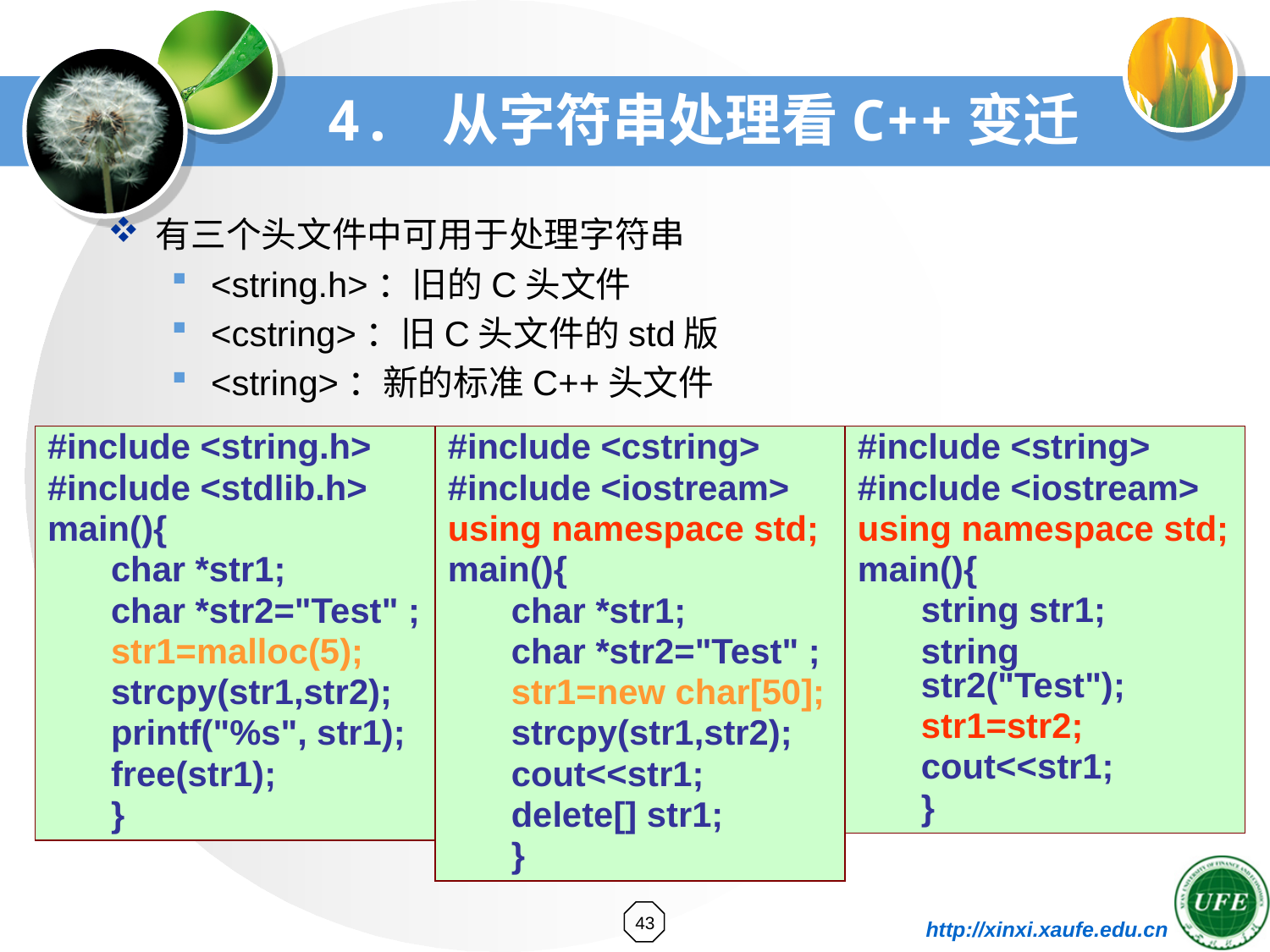

# 4. 从字符串处理看C++变迁
有三个头文件中可用于处理字符串
<string.h>：旧的C头文件
<cstring>：旧C头文件的std版
<string>：新的标准C++头文件
#include <string.h>
#include <stdlib.h>
main(){
char *str1;
char *str2="Test" ;
str1=malloc(5);
strcpy(str1,str2);
printf("%s", str1);
free(str1);
}
#include <cstring>
#include <iostream>
using namespace std;
main(){
char *str1;
char *str2="Test" ;
str1=new char[50];
strcpy(str1,str2);
cout<<str1;
delete[] str1;
}
#include <string>
#include <iostream>
using namespace std;
main(){
string str1;
string str2("Test");
str1=str2;
cout<<str1;
}
43
http://xinxi.xaufe.edu.cn